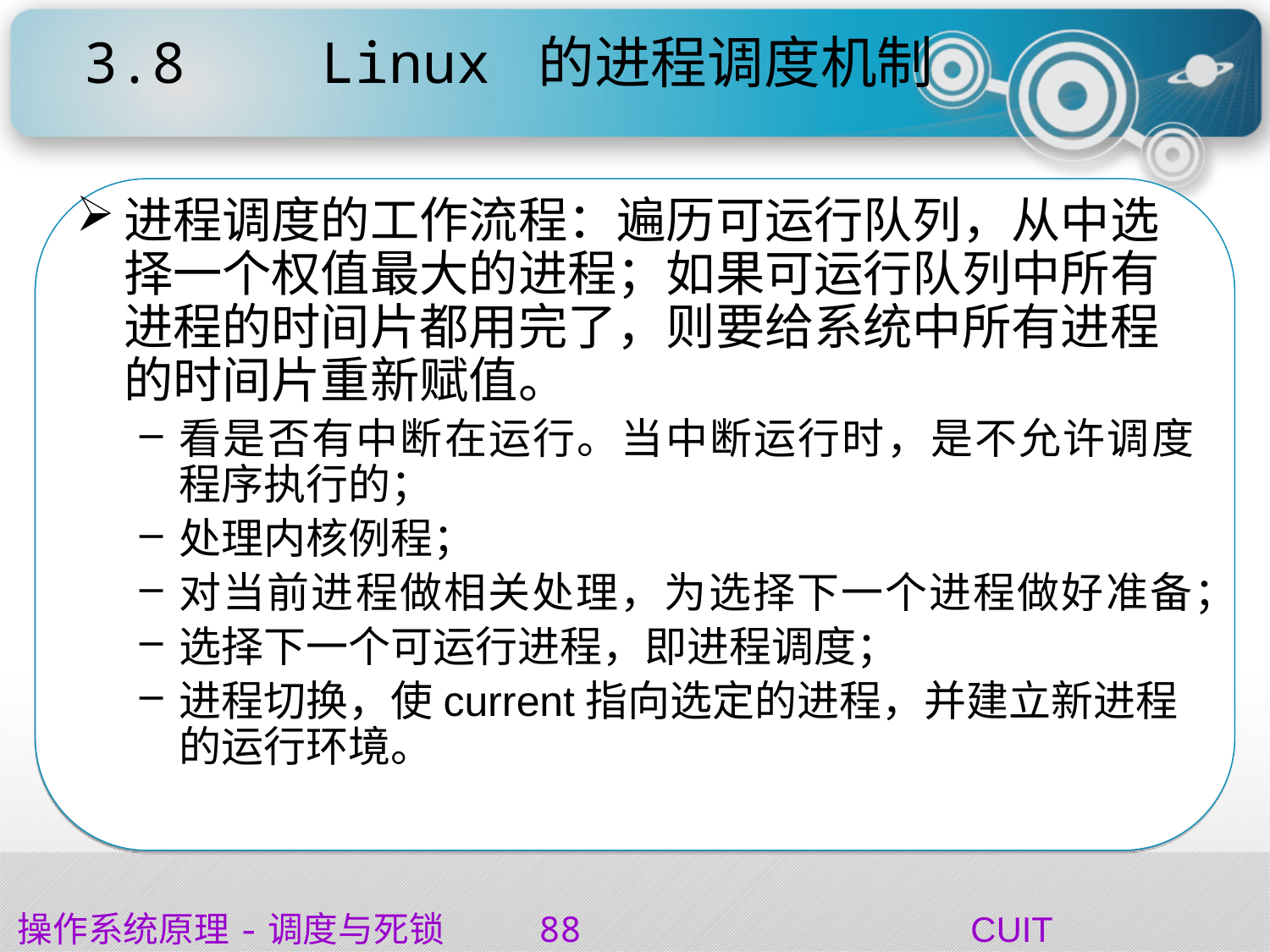

# 3.8    Linux 的进程调度机制
进程调度的工作流程：遍历可运行队列，从中选择一个权值最大的进程；如果可运行队列中所有进程的时间片都用完了，则要给系统中所有进程的时间片重新赋值。
看是否有中断在运行。当中断运行时，是不允许调度程序执行的；
处理内核例程；
对当前进程做相关处理，为选择下一个进程做好准备；
选择下一个可运行进程，即进程调度；
进程切换，使current指向选定的进程，并建立新进程的运行环境。